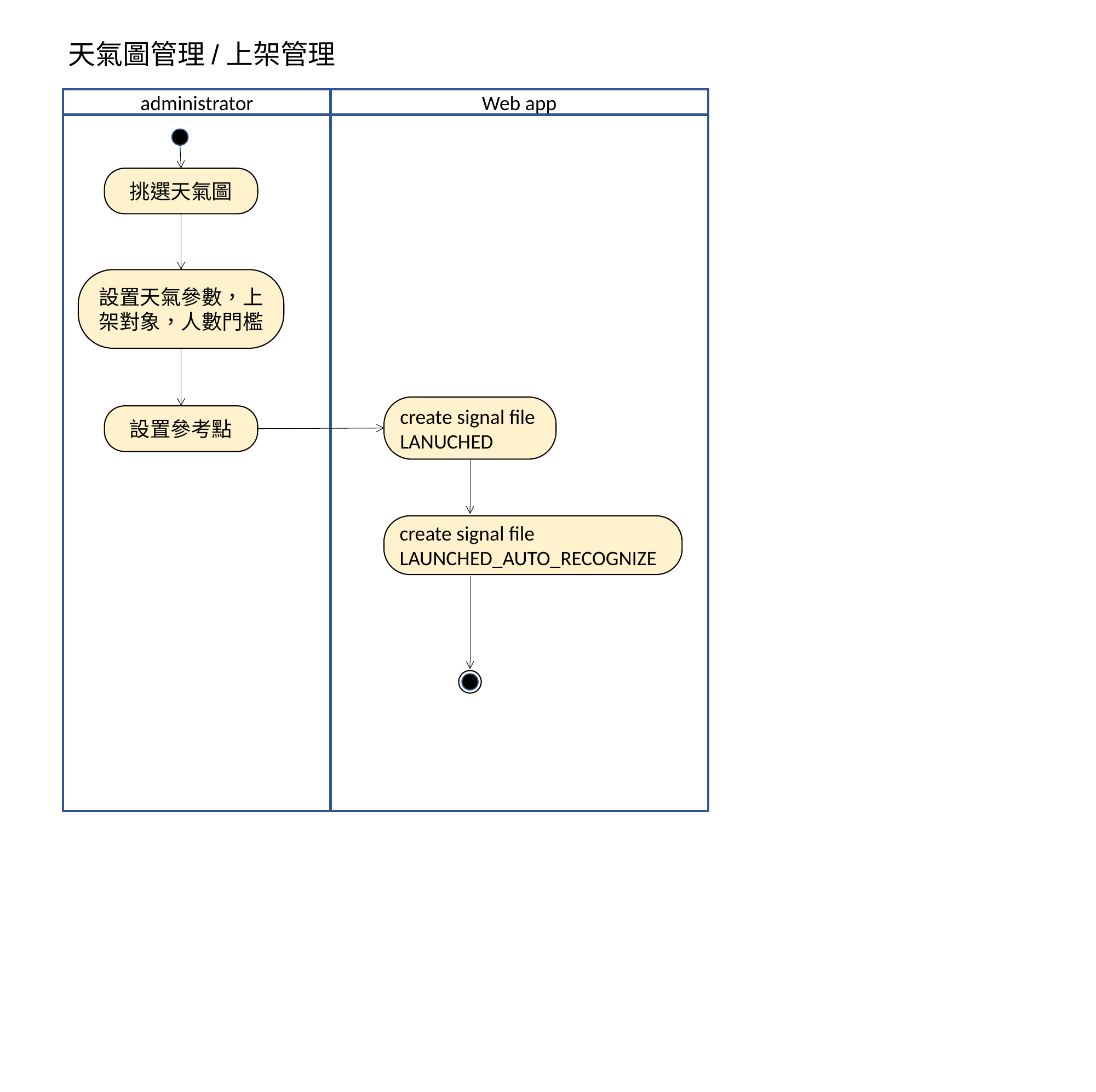

天氣圖管理/上架管理

Web app

administrator

挑選天氣圖
設置天氣參數，上架對象，人數門檻
create signal file LANUCHED
設置參考點
create signal file LAUNCHED_AUTO_RECOGNIZE